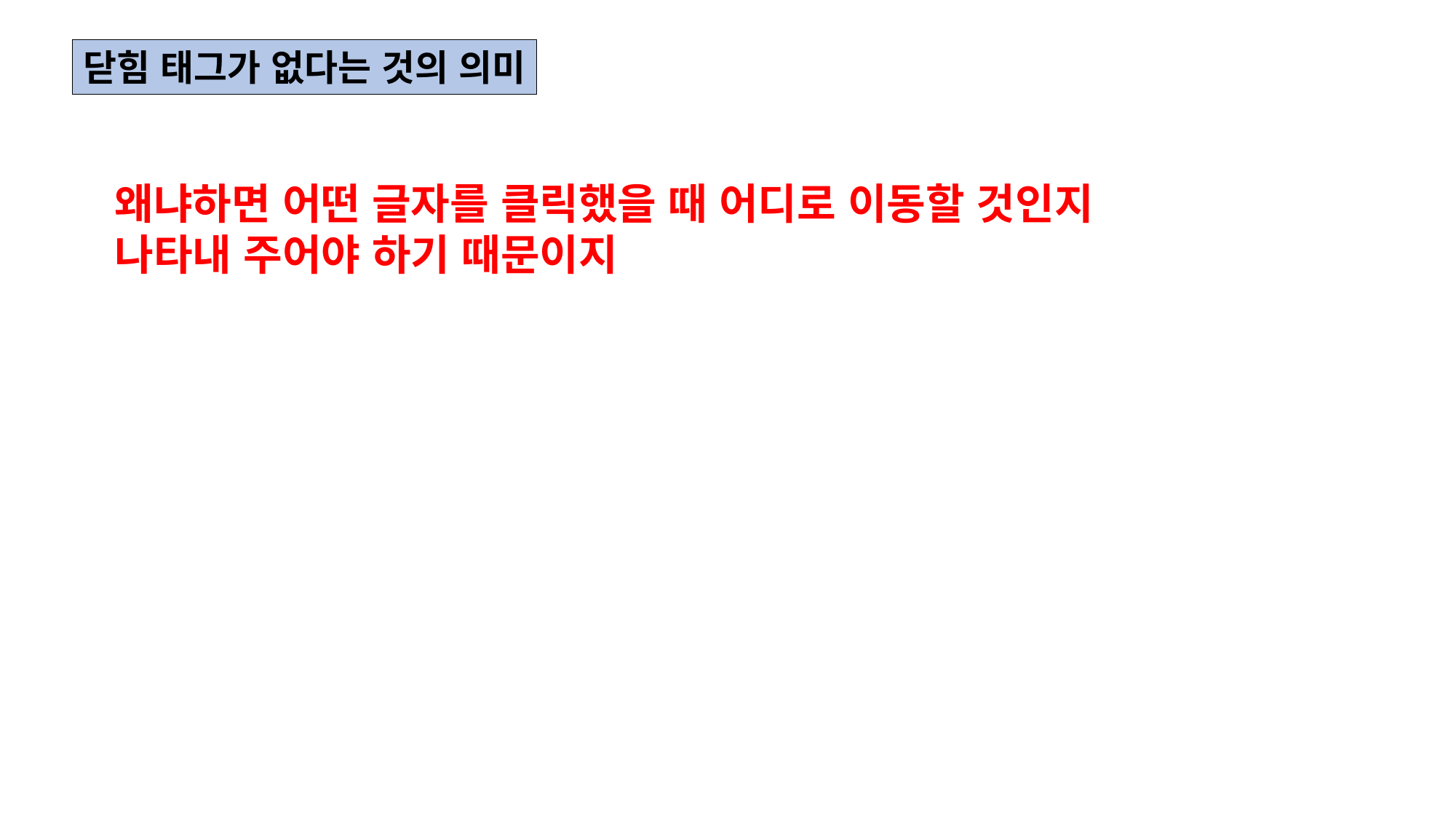

닫힘 태그가 없다는 것의 의미
왜냐하면 어떤 글자를 클릭했을 때 어디로 이동할 것인지
나타내 주어야 하기 때문이지